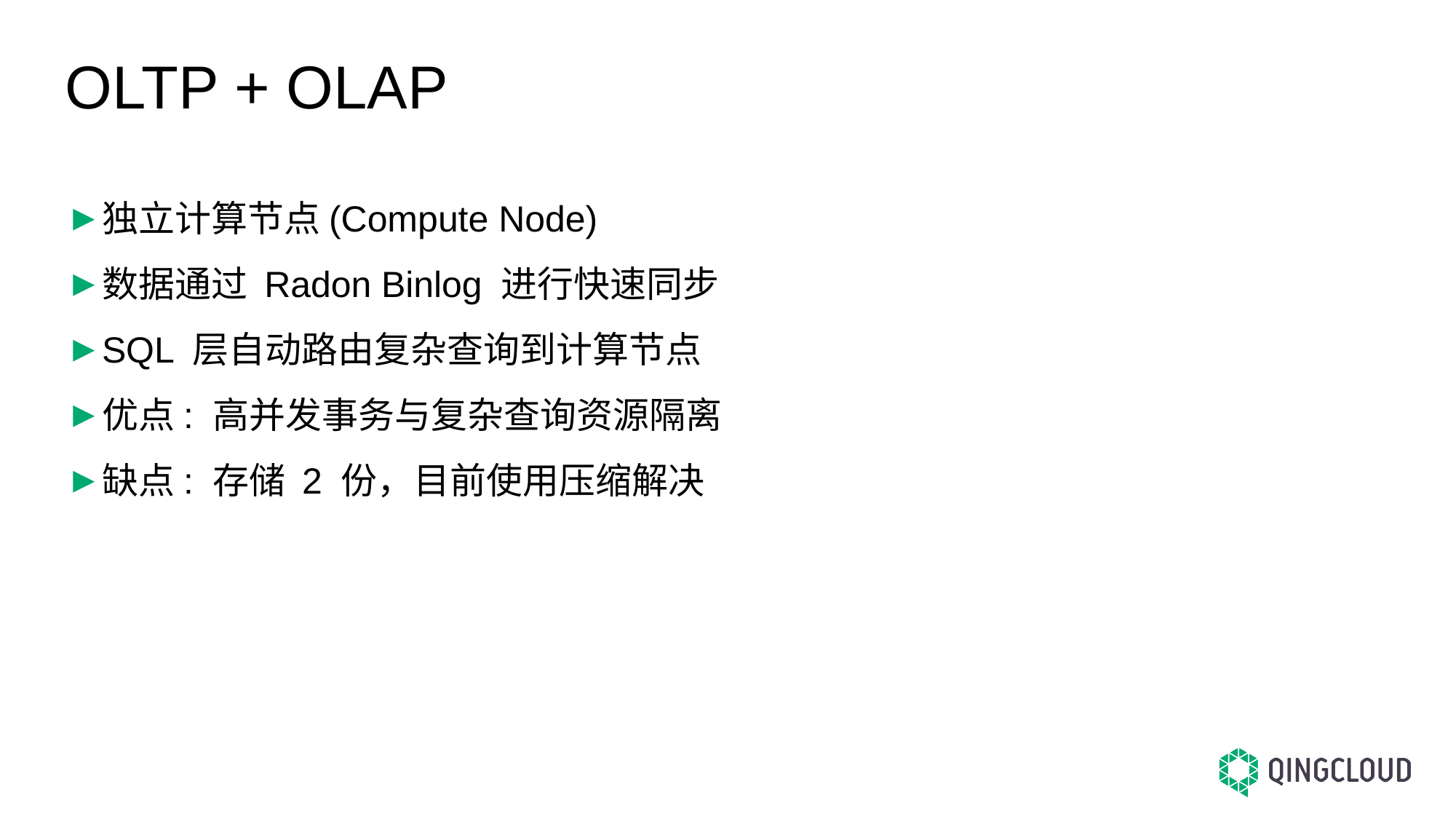

# OLTP + OLAP
独立计算节点(Compute Node)
数据通过 Radon Binlog 进行快速同步
SQL 层自动路由复杂查询到计算节点
优点: 高并发事务与复杂查询资源隔离
缺点: 存储 2 份，目前使用压缩解决